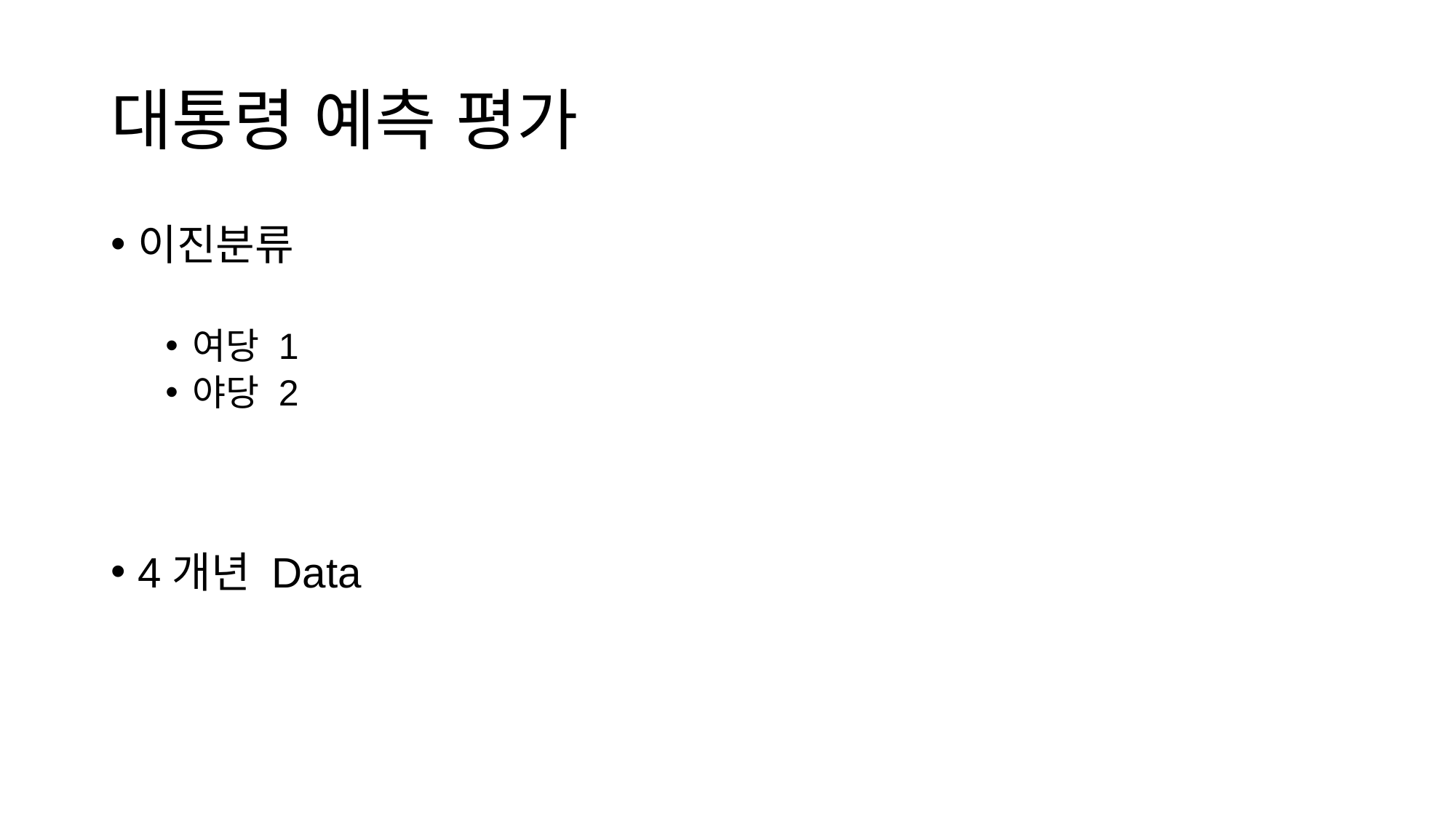

# 대통령 예측 평가
이진분류

여당 1
야당 2

4개년 Data